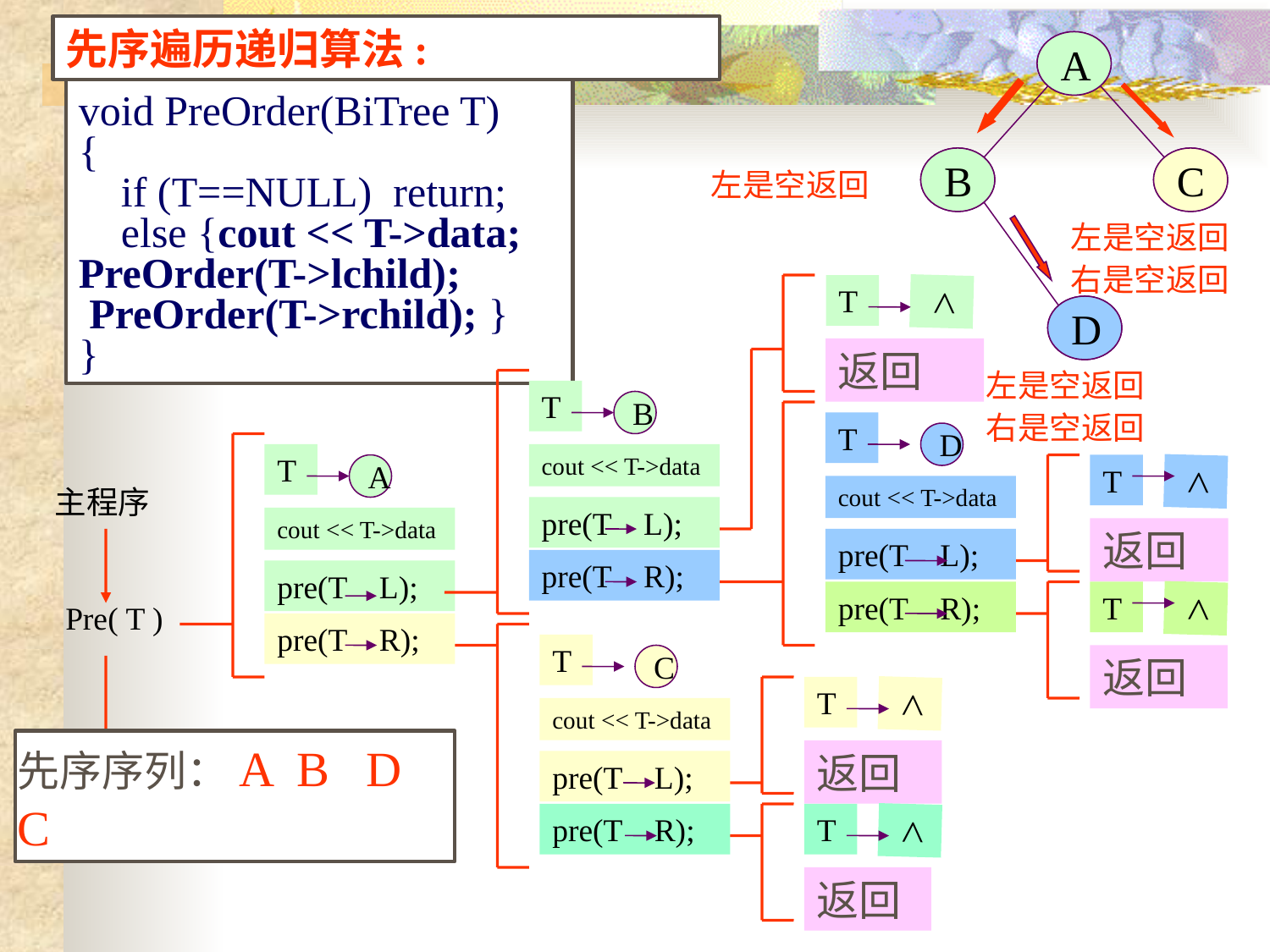

先序遍历递归算法:
A
T
A

cout << T->data
pre(T    L);

A

pre(T    R);

void PreOrder(BiTree T)
{
    if (T==NULL)  return;
    else {cout << T->data;
PreOrder(T->lchild);
 PreOrder(T->rchild); }
}
B
T
B

cout << T->data
pre(T    L);

C
T
C

cout << T->data
pre(T    L);

B
C
左是空返回
>
T

pre(T    R);

左是空返回
>
T

右是空返回
>
T

D
T
D

cout << T->data
pre(T    L);

D
返回
左是空返回
>
T

右是空返回
>
T

主程序

Pre( T )
返回
pre(T    R);

返回

返回
先序序列：A  B   D  C
pre(T    R);

返回